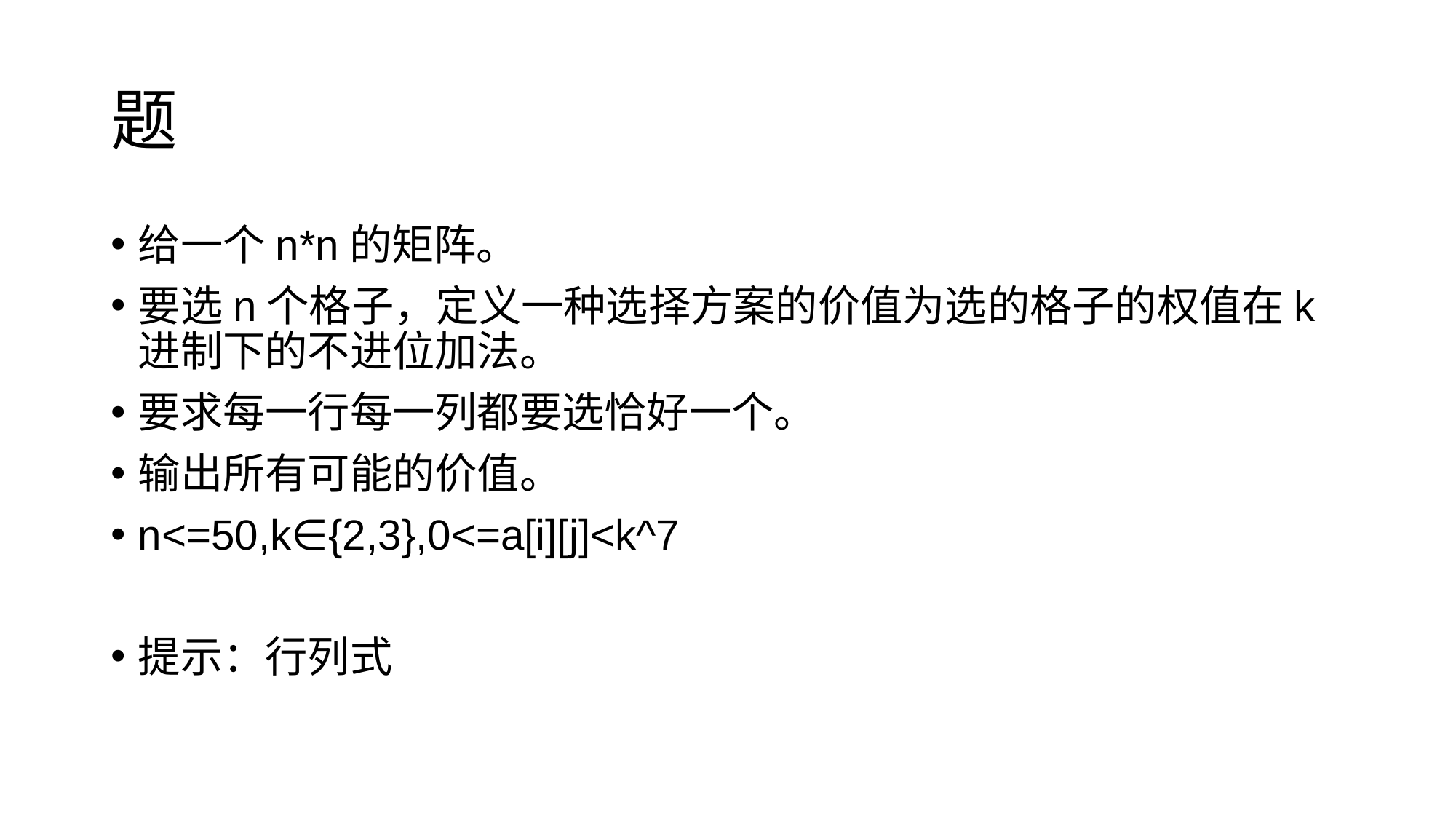

# 题
给一个n*n的矩阵。
要选n个格子，定义一种选择方案的价值为选的格子的权值在k进制下的不进位加法。
要求每一行每一列都要选恰好一个。
输出所有可能的价值。
n<=50,k∈{2,3},0<=a[i][j]<k^7

提示：行列式